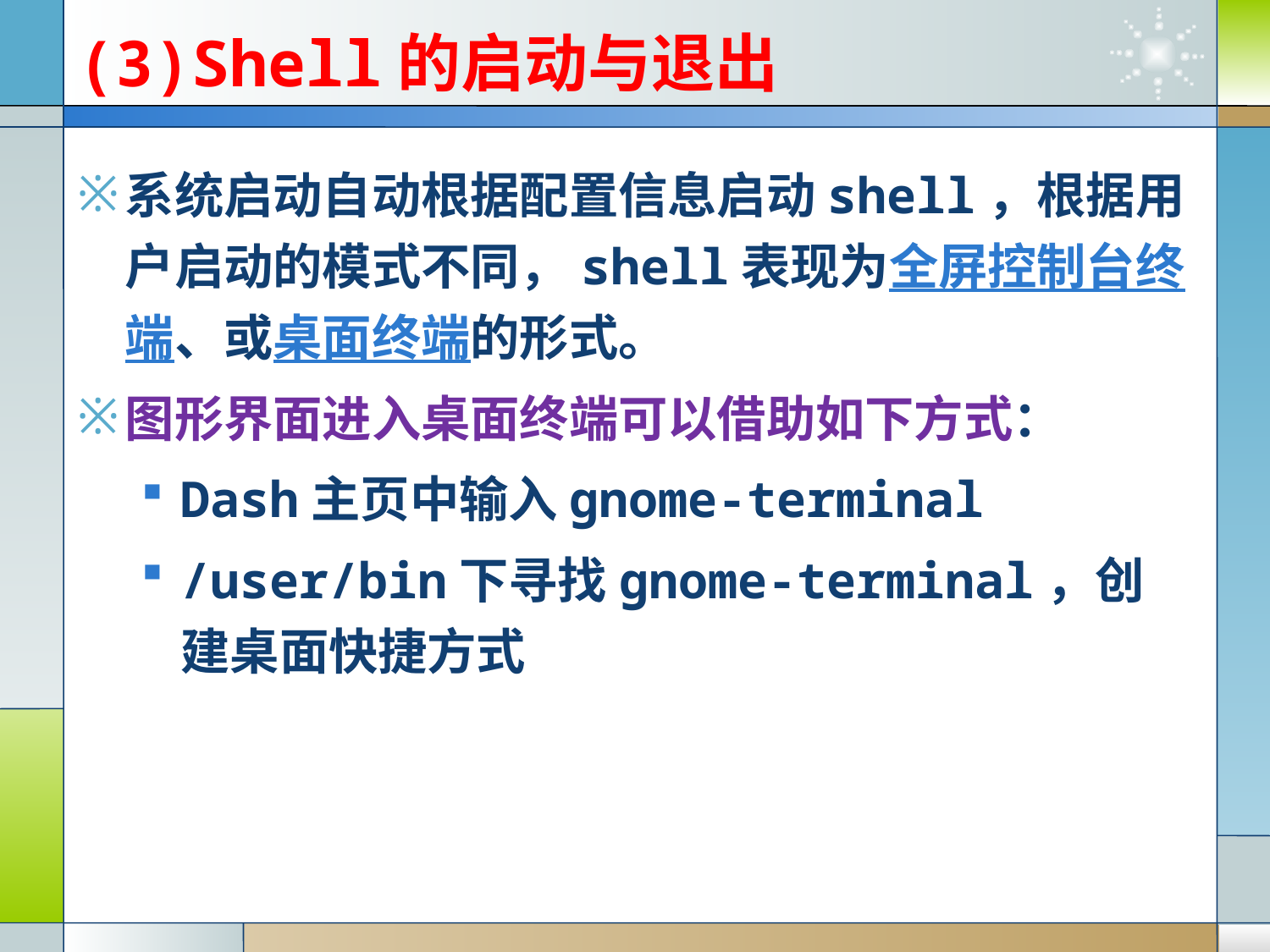

# (3)Shell的启动与退出
系统启动自动根据配置信息启动shell，根据用户启动的模式不同，shell表现为全屏控制台终端、或桌面终端的形式。
图形界面进入桌面终端可以借助如下方式：
Dash主页中输入gnome-terminal
/user/bin下寻找gnome-terminal，创建桌面快捷方式
10